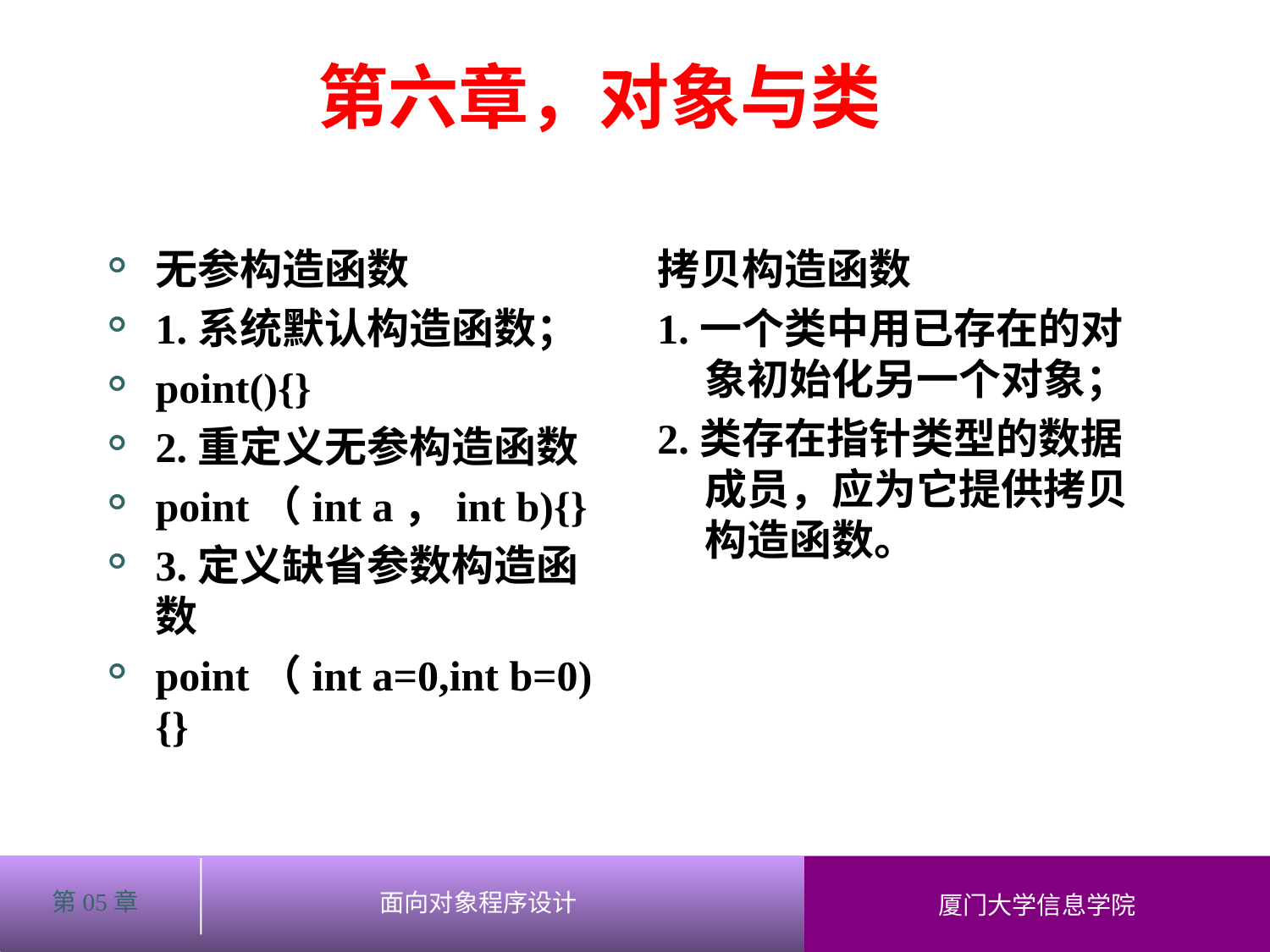

# 第六章，对象与类
无参构造函数
1.系统默认构造函数；
point(){}
2.重定义无参构造函数
point（int a，int b){}
3.定义缺省参数构造函数
point（int a=0,int b=0){}
拷贝构造函数
1.一个类中用已存在的对象初始化另一个对象；
2.类存在指针类型的数据成员，应为它提供拷贝构造函数。
20